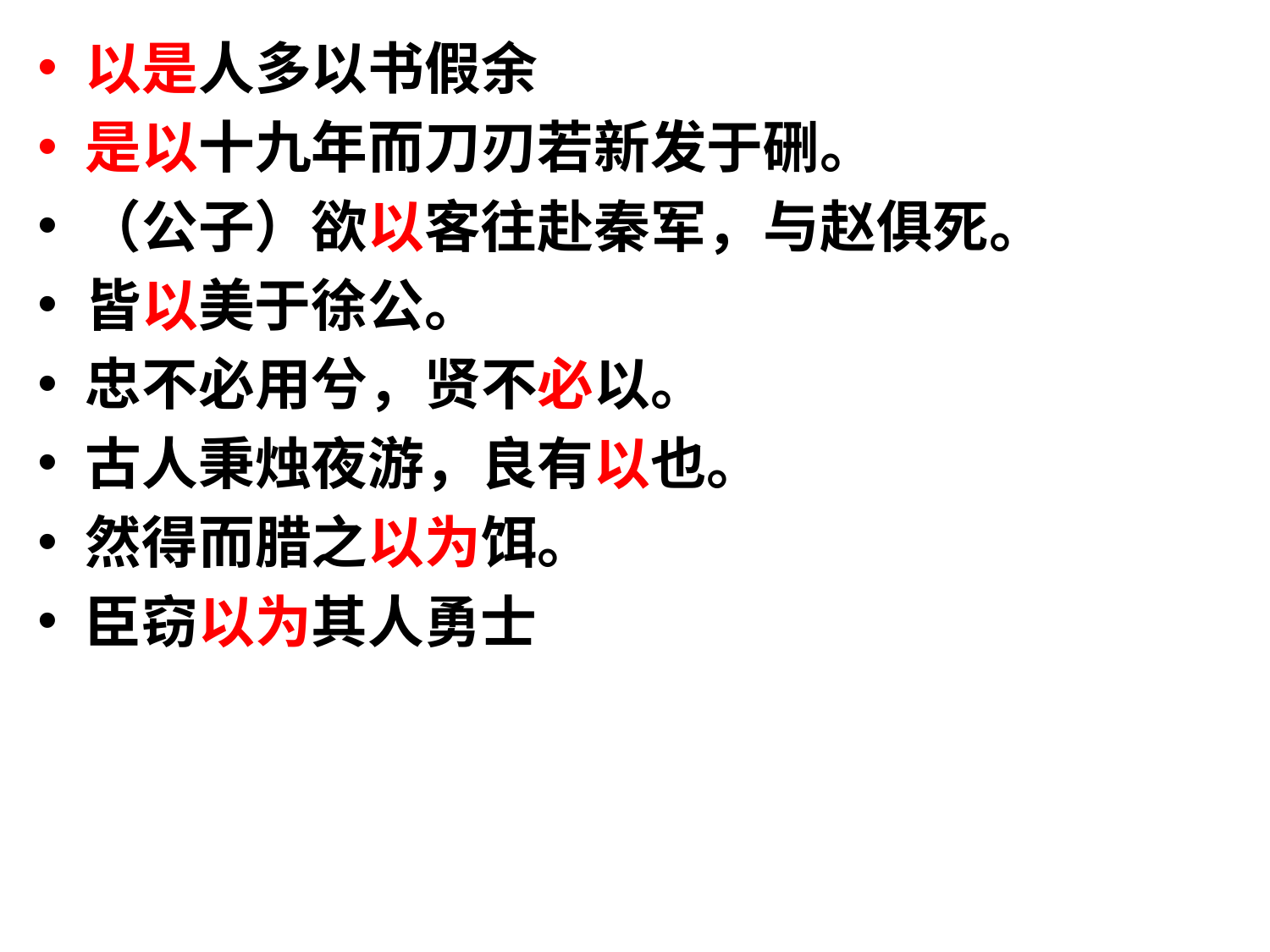

以是人多以书假余
是以十九年而刀刃若新发于硎。
（公子）欲以客往赴秦军，与赵俱死。
皆以美于徐公。
忠不必用兮，贤不必以。
古人秉烛夜游，良有以也。
然得而腊之以为饵。
臣窃以为其人勇士